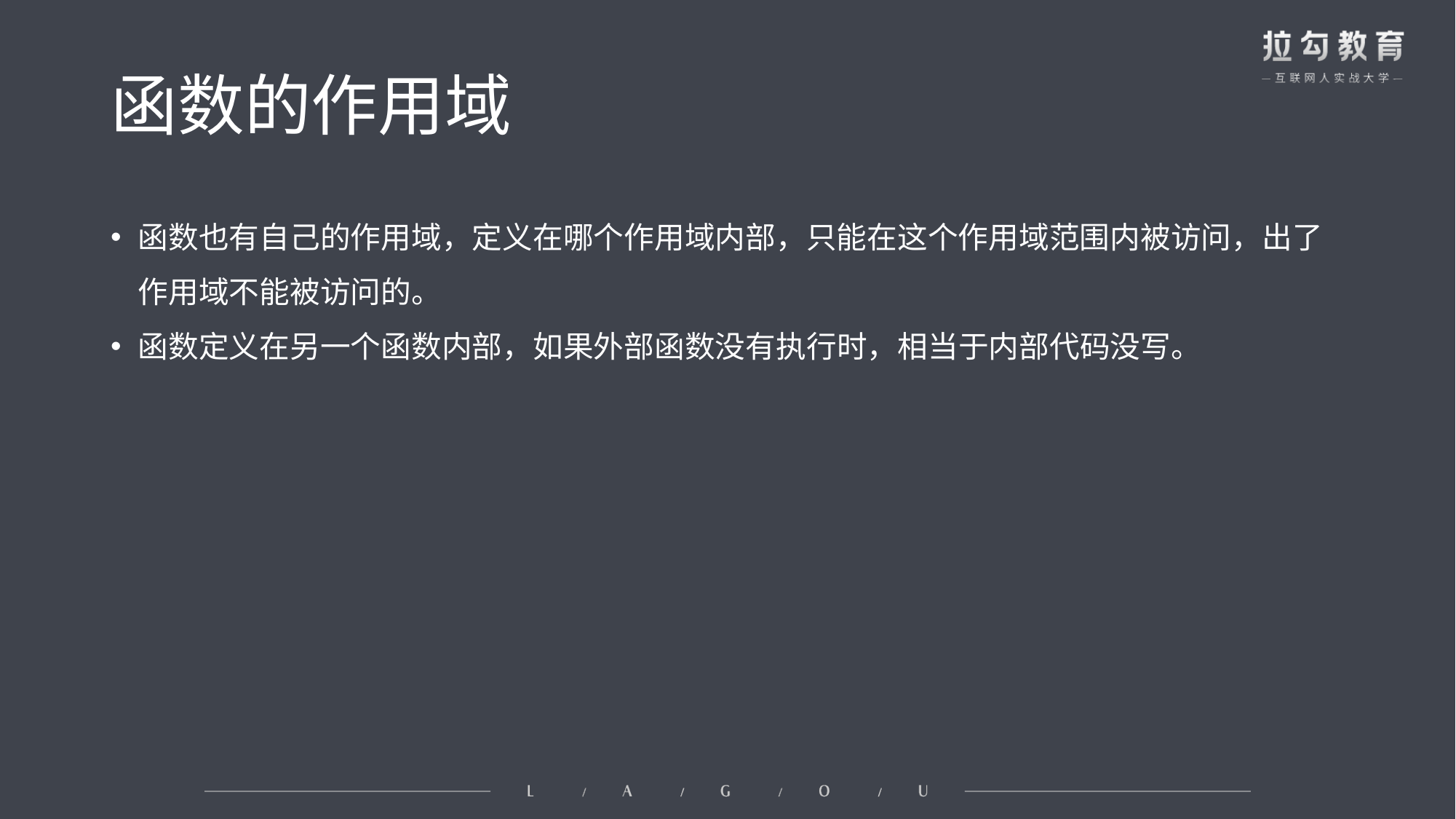

# 函数的作用域
函数也有自己的作用域，定义在哪个作用域内部，只能在这个作用域范围内被访问，出了作用域不能被访问的。
函数定义在另一个函数内部，如果外部函数没有执行时，相当于内部代码没写。